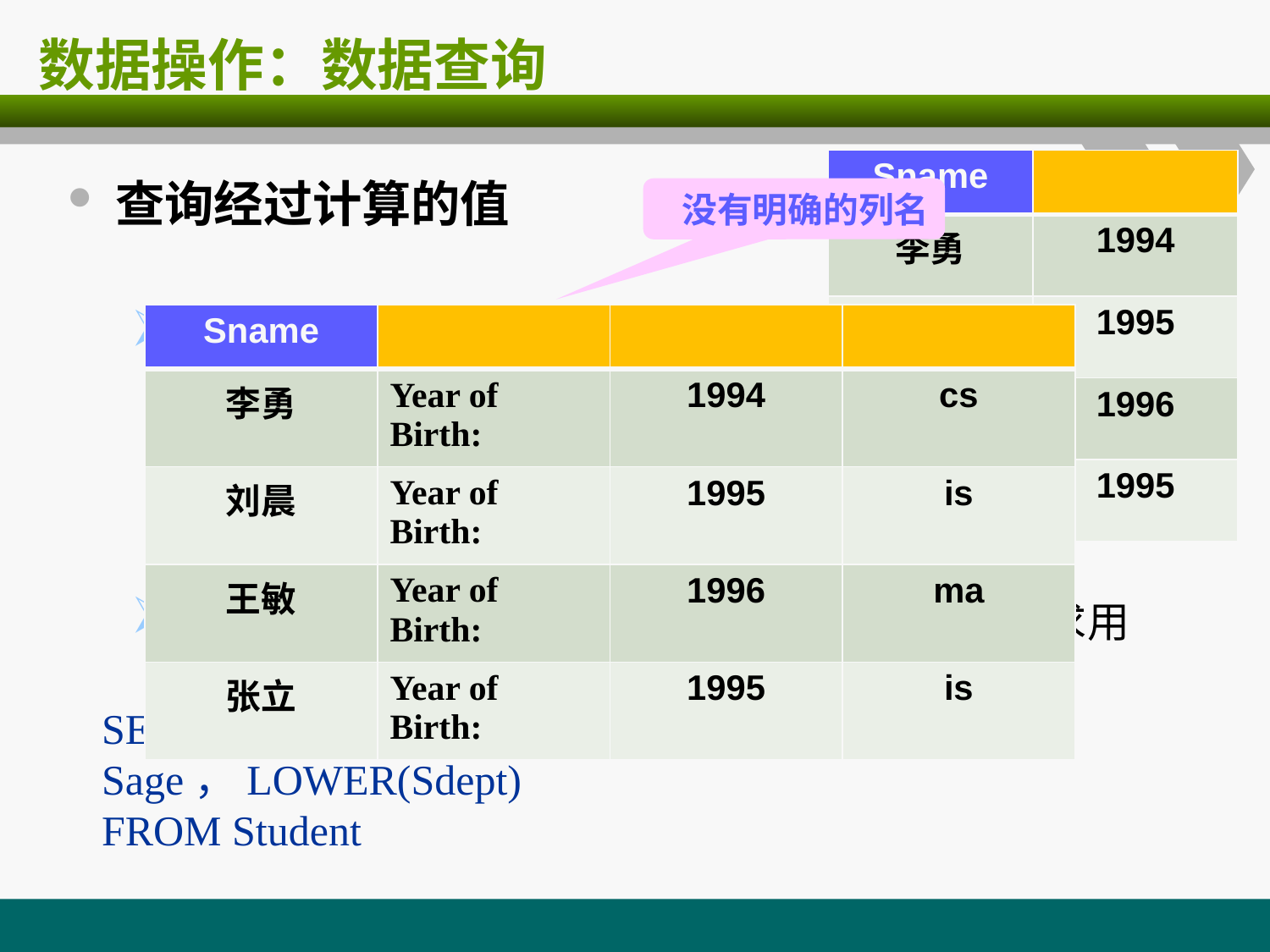

# 数据操作：数据查询
| Sname |  |
| --- | --- |
| 李勇 | 1994 |
| 刘晨 | 1995 |
| 王敏 | 1996 |
| 张立 | 1995 |
查询经过计算的值

查询全体学生的姓名及其出生年份

查询全体学生的姓名、出生年份和所在系，要求用小写字母表示所有系名

没有明确的列名
| Sname |  |  |  |
| --- | --- | --- | --- |
| 李勇 | Year of Birth: | 1994 | cs |
| 刘晨 | Year of Birth: | 1995 | is |
| 王敏 | Year of Birth: | 1996 | ma |
| 张立 | Year of Birth: | 1995 | is |
SELECT Sname，2014-Sage
FROM Student；

SELECT Sname，’Year of Birth: ’，2014-Sage，LOWER(Sdept)
FROM Student